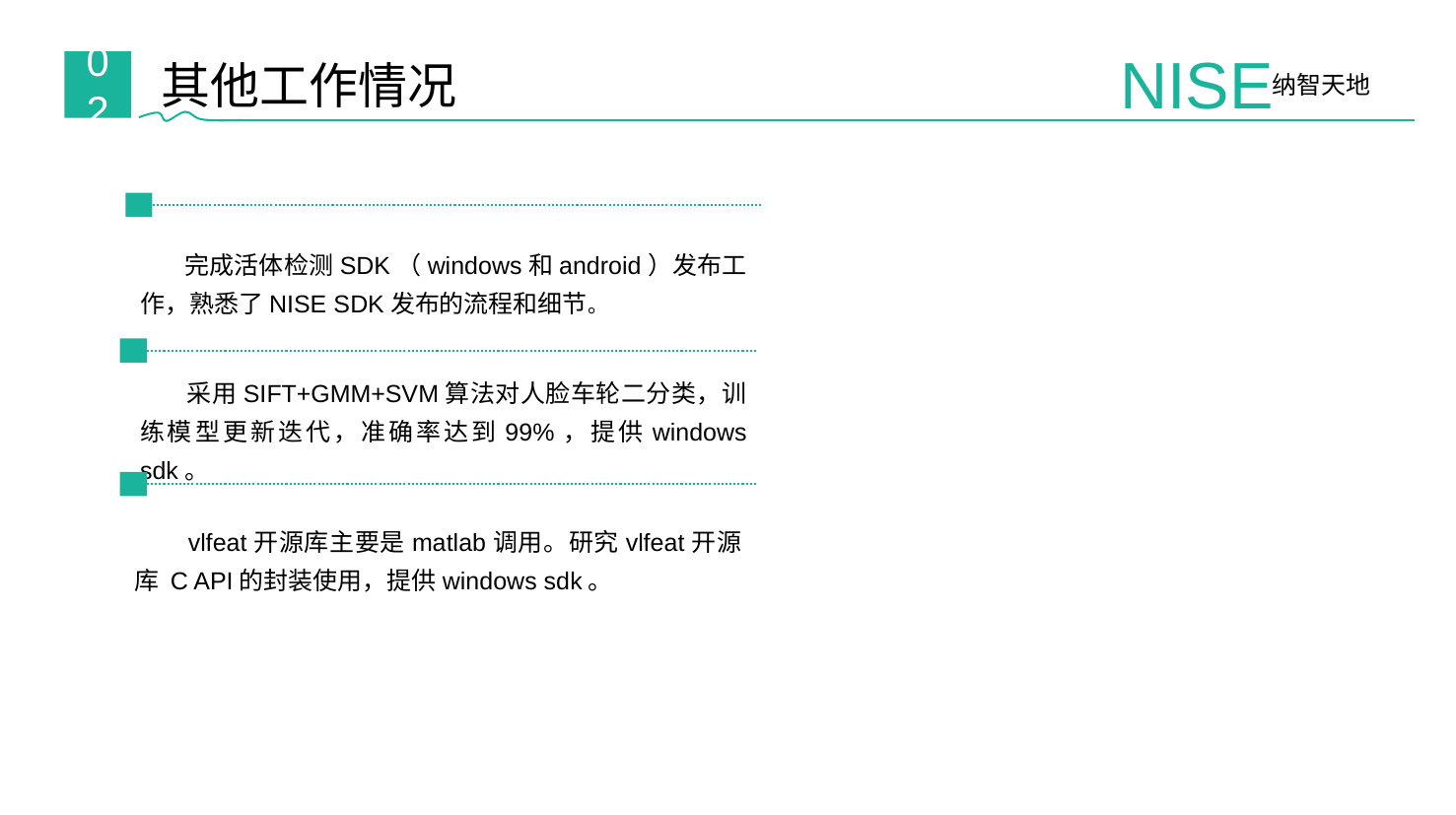

NISE
纳智天地

其他工作情况
02

        完成活体检测SDK（windows和android）发布工作，熟悉了NISE SDK发布的流程和细节。

        采用SIFT+GMM+SVM算法对人脸车轮二分类，训练模型更新迭代，准确率达到99%，提供windows sdk。

       vlfeat开源库主要是matlab调用。研究vlfeat开源库 C API的封装使用，提供windows sdk。